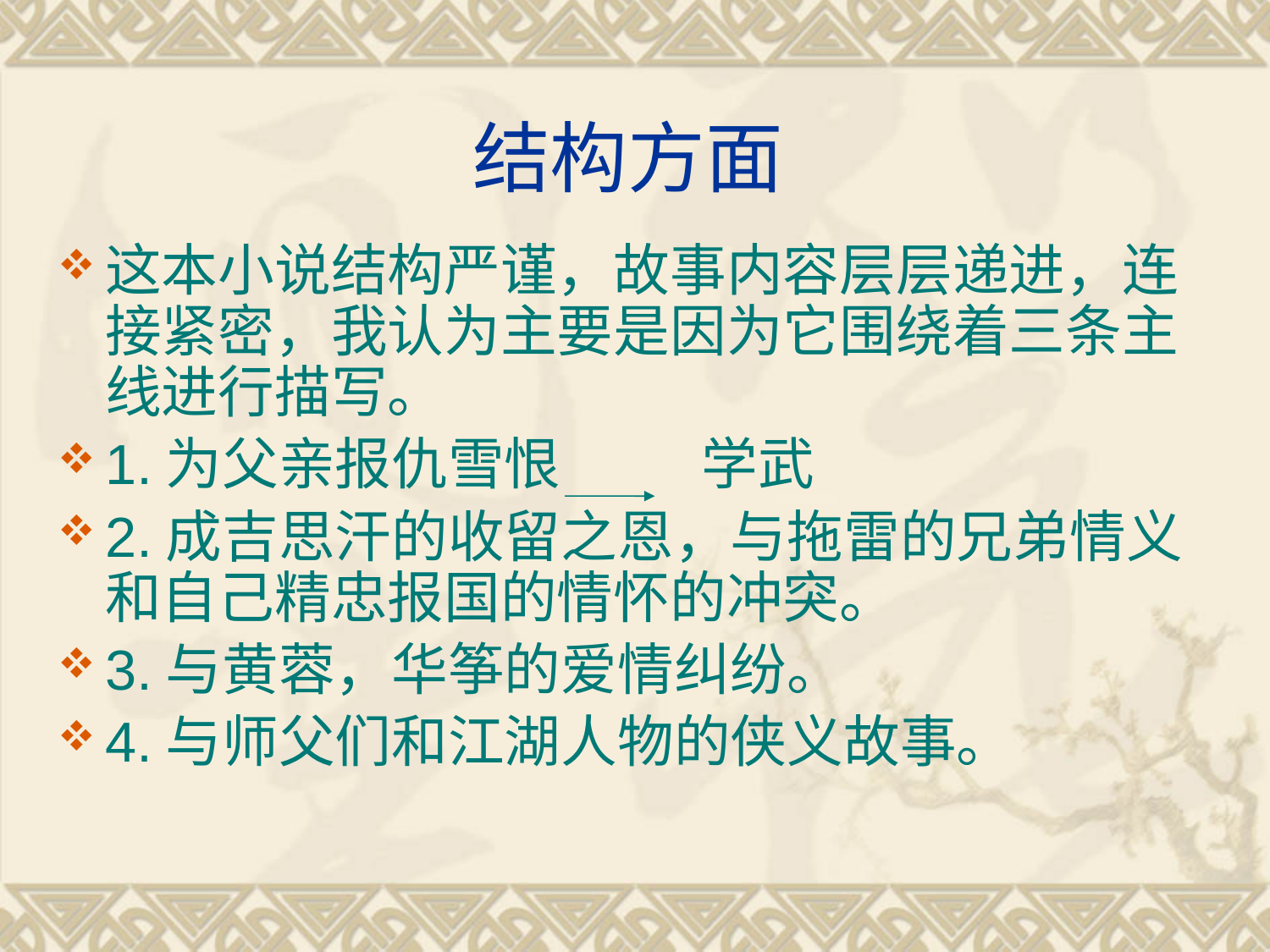

# 结构方面
这本小说结构严谨，故事内容层层递进，连接紧密，我认为主要是因为它围绕着三条主线进行描写。
1.为父亲报仇雪恨	       学武
2.成吉思汗的收留之恩，与拖雷的兄弟情义和自己精忠报国的情怀的冲突。
3.与黄蓉，华筝的爱情纠纷。
4.与师父们和江湖人物的侠义故事。